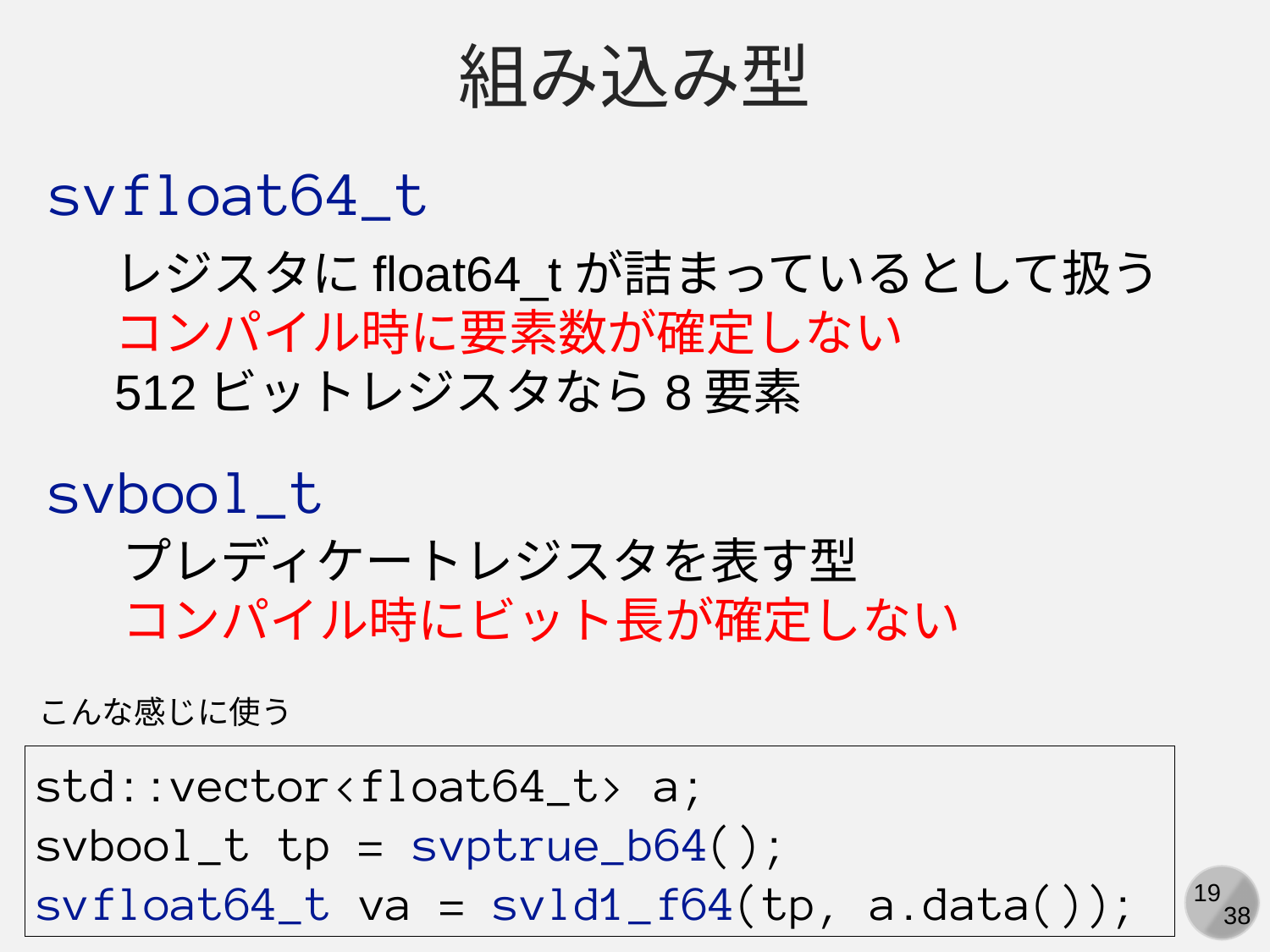

組み込み型
svfloat64_t
レジスタにfloat64_tが詰まっているとして扱う
コンパイル時に要素数が確定しない
512ビットレジスタなら8要素
svbool_t
プレディケートレジスタを表す型
コンパイル時にビット長が確定しない
こんな感じに使う
std::vector<float64_t> a;
svbool_t tp = svptrue_b64();
svfloat64_t va = svld1_f64(tp, a.data());